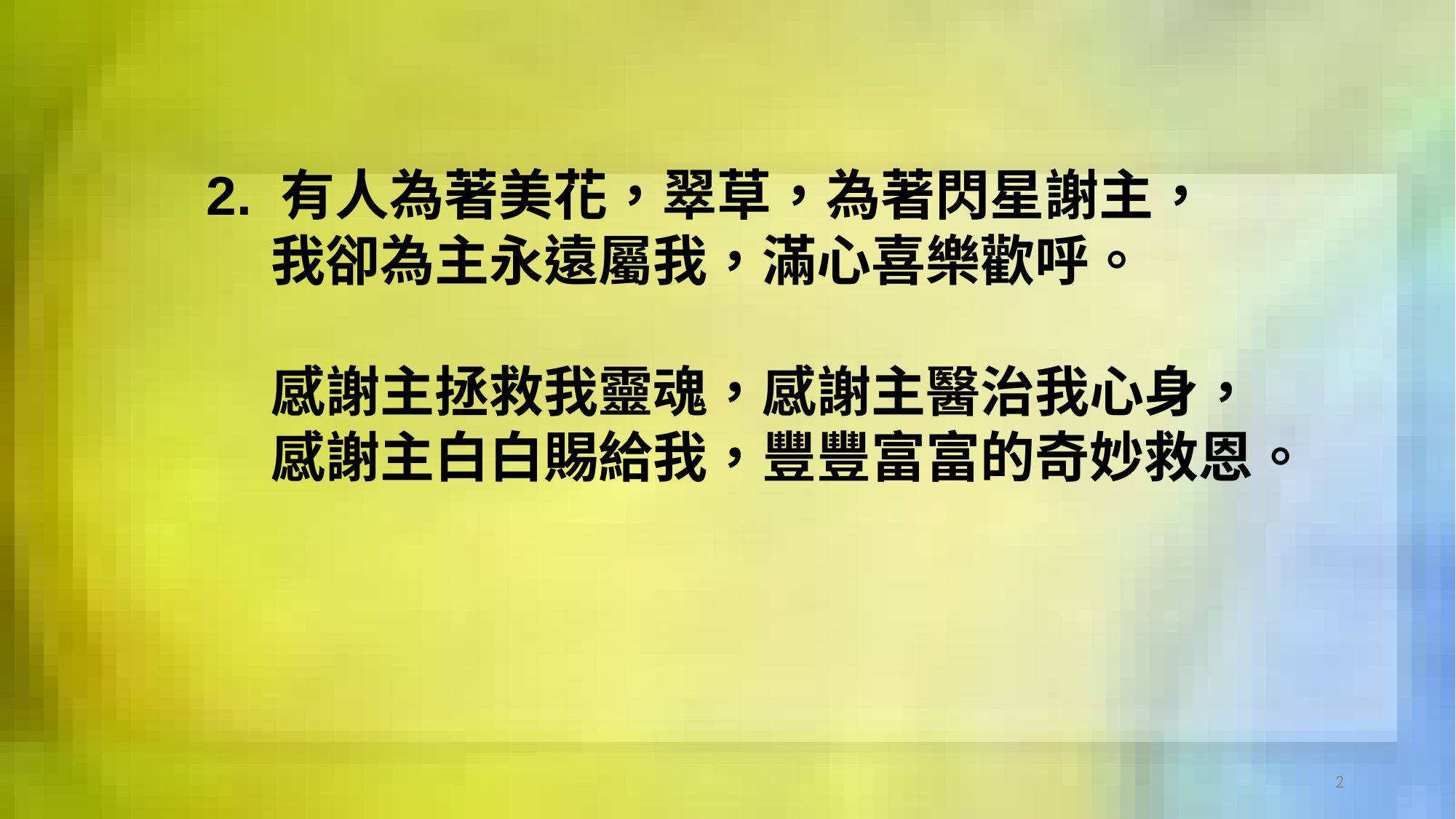

2. 有人為著美花，翠草，為著閃星謝主，
我卻為主永遠屬我，滿心喜樂歡呼。

	感謝主拯救我靈魂，感謝主醫治我心身，
　　　感謝主白白賜給我，豐豐富富的奇妙救恩。
2